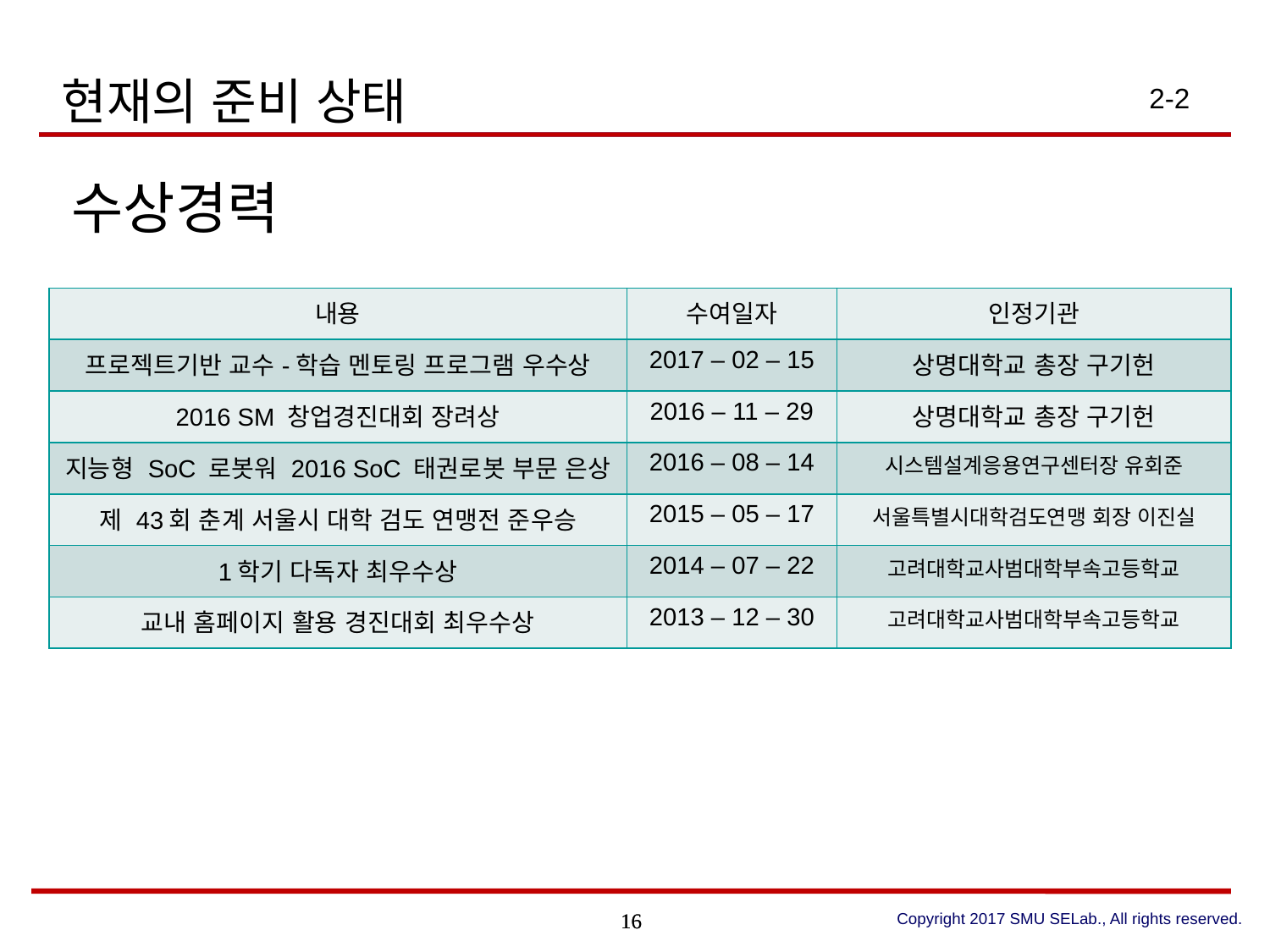

# 현재의 준비 상태
2-2
수상경력
| 내용 | 수여일자 | 인정기관 |
| --- | --- | --- |
| 프로젝트기반 교수-학습 멘토링 프로그램 우수상 | 2017 – 02 – 15 | 상명대학교 총장 구기헌 |
| 2016 SM 창업경진대회 장려상 | 2016 – 11 – 29 | 상명대학교 총장 구기헌 |
| 지능형 SoC 로봇워 2016 SoC 태권로봇 부문 은상 | 2016 – 08 – 14 | 시스템설계응용연구센터장 유회준 |
| 제 43회 춘계 서울시 대학 검도 연맹전 준우승 | 2015 – 05 – 17 | 서울특별시대학검도연맹 회장 이진실 |
| 1학기 다독자 최우수상 | 2014 – 07 – 22 | 고려대학교사범대학부속고등학교 |
| 교내 홈페이지 활용 경진대회 최우수상 | 2013 – 12 – 30 | 고려대학교사범대학부속고등학교 |
Copyright 2017 SMU SELab., All rights reserved.